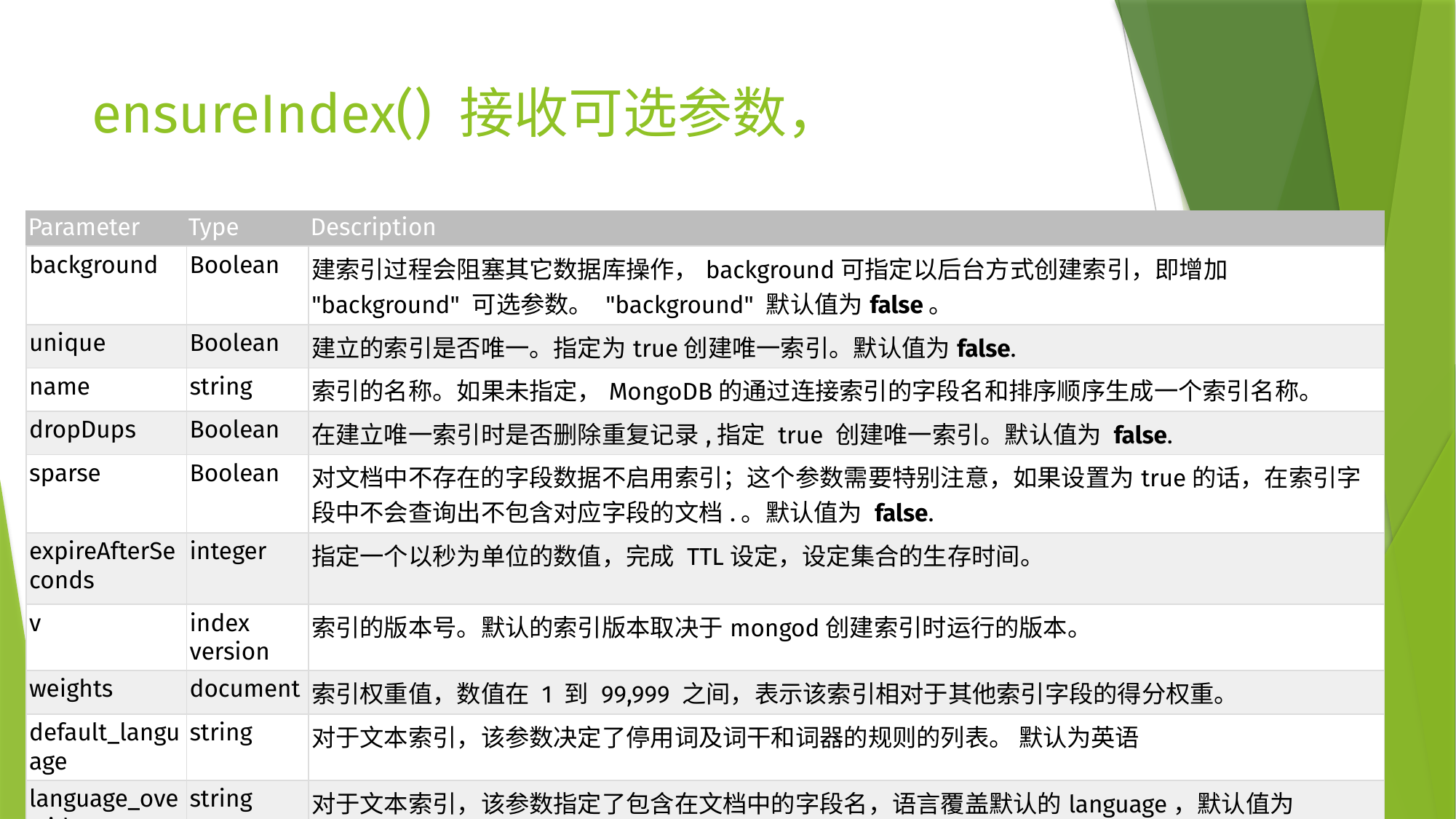

# ensureIndex() 接收可选参数，
| Parameter | Type | Description |
| --- | --- | --- |
| background | Boolean | 建索引过程会阻塞其它数据库操作，background可指定以后台方式创建索引，即增加 "background" 可选参数。 "background" 默认值为false。 |
| unique | Boolean | 建立的索引是否唯一。指定为true创建唯一索引。默认值为false. |
| name | string | 索引的名称。如果未指定，MongoDB的通过连接索引的字段名和排序顺序生成一个索引名称。 |
| dropDups | Boolean | 在建立唯一索引时是否删除重复记录,指定 true 创建唯一索引。默认值为 false. |
| sparse | Boolean | 对文档中不存在的字段数据不启用索引；这个参数需要特别注意，如果设置为true的话，在索引字段中不会查询出不包含对应字段的文档.。默认值为 false. |
| expireAfterSeconds | integer | 指定一个以秒为单位的数值，完成 TTL设定，设定集合的生存时间。 |
| v | index version | 索引的版本号。默认的索引版本取决于mongod创建索引时运行的版本。 |
| weights | document | 索引权重值，数值在 1 到 99,999 之间，表示该索引相对于其他索引字段的得分权重。 |
| default\_language | string | 对于文本索引，该参数决定了停用词及词干和词器的规则的列表。 默认为英语 |
| language\_override | string | 对于文本索引，该参数指定了包含在文档中的字段名，语言覆盖默认的language，默认值为 language. |